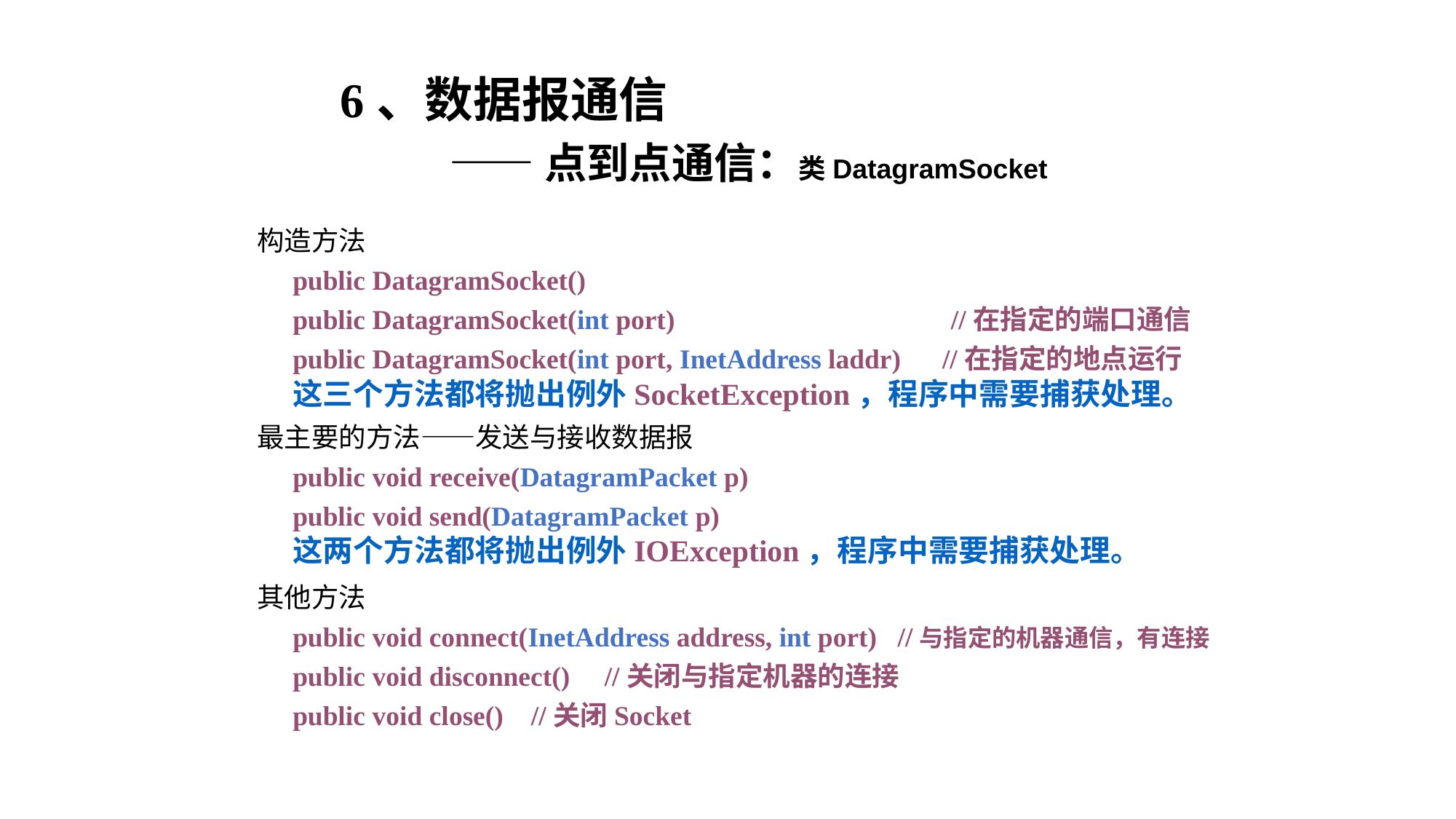

6、数据报通信
	——点到点通信：类DatagramSocket
  构造方法
public DatagramSocket()
public DatagramSocket(int port)                                        //在指定的端口通信
public DatagramSocket(int port, InetAddress laddr)      //在指定的地点运行
这三个方法都将抛出例外SocketException，程序中需要捕获处理。

  最主要的方法——发送与接收数据报
public void receive(DatagramPacket p)
public void send(DatagramPacket p)
这两个方法都将抛出例外IOException，程序中需要捕获处理。

  其他方法
public void connect(InetAddress address, int port)   //与指定的机器通信，有连接
public void disconnect()     //关闭与指定机器的连接
public void close()    //关闭Socket